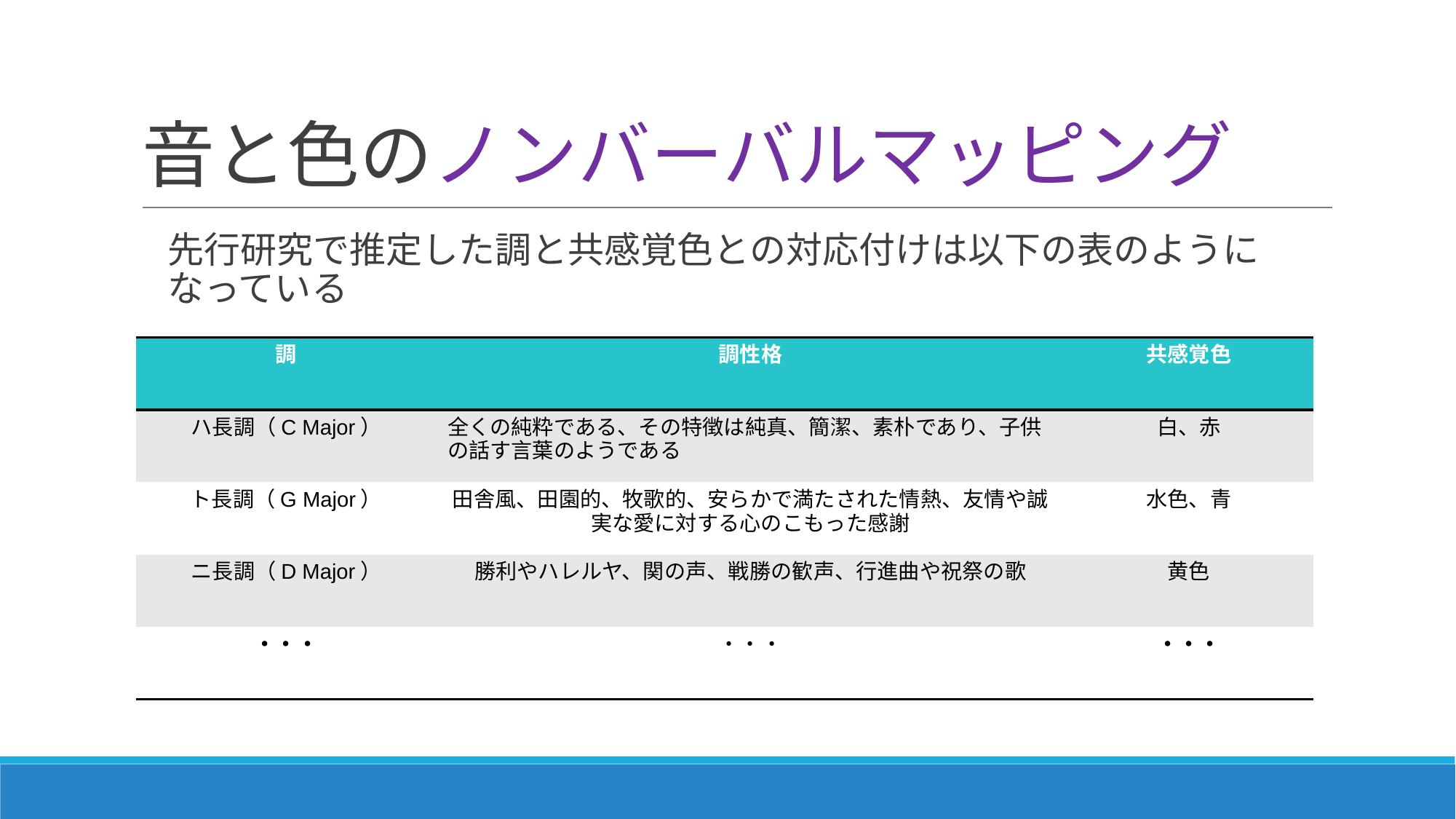

# 音と色のノンバーバルマッピング
先行研究で推定した調と共感覚色との対応付けは以下の表のようになっている
| 調 | 調性格 | 共感覚色 |
| --- | --- | --- |
| ハ長調（C Major） | 全くの純粋である、その特徴は純真、簡潔、素朴であり、子供の話す言葉のようである | 白、赤 |
| ト長調（G Major） | 田舎風、田園的、牧歌的、安らかで満たされた情熱、友情や誠実な愛に対する心のこもった感謝 | 水色、青 |
| ニ長調（D Major） | 勝利やハレルヤ、関の声、戦勝の歓声、行進曲や祝祭の歌 | 黄色 |
| ・・・ | ・・・ | ・・・ |
12